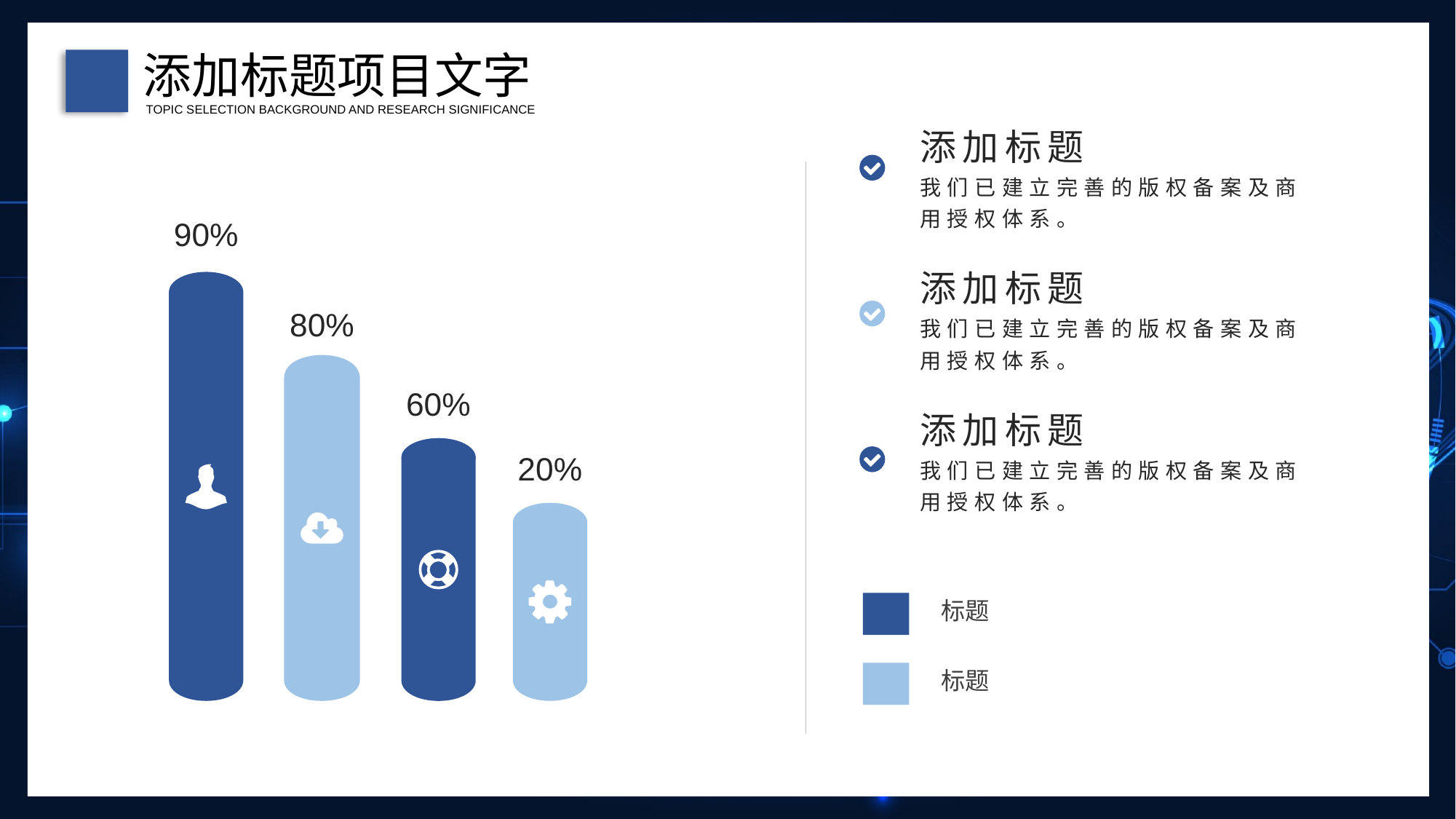

添加标题项目文字
TOPIC SELECTION BACKGROUND AND RESEARCH SIGNIFICANCE

添加标题
我们已建立完善的版权备案及商用授权体系。

90%
添加标题
我们已建立完善的版权备案及商用授权体系。

80%

60%
添加标题
我们已建立完善的版权备案及商用授权体系。

20%

标题

标题